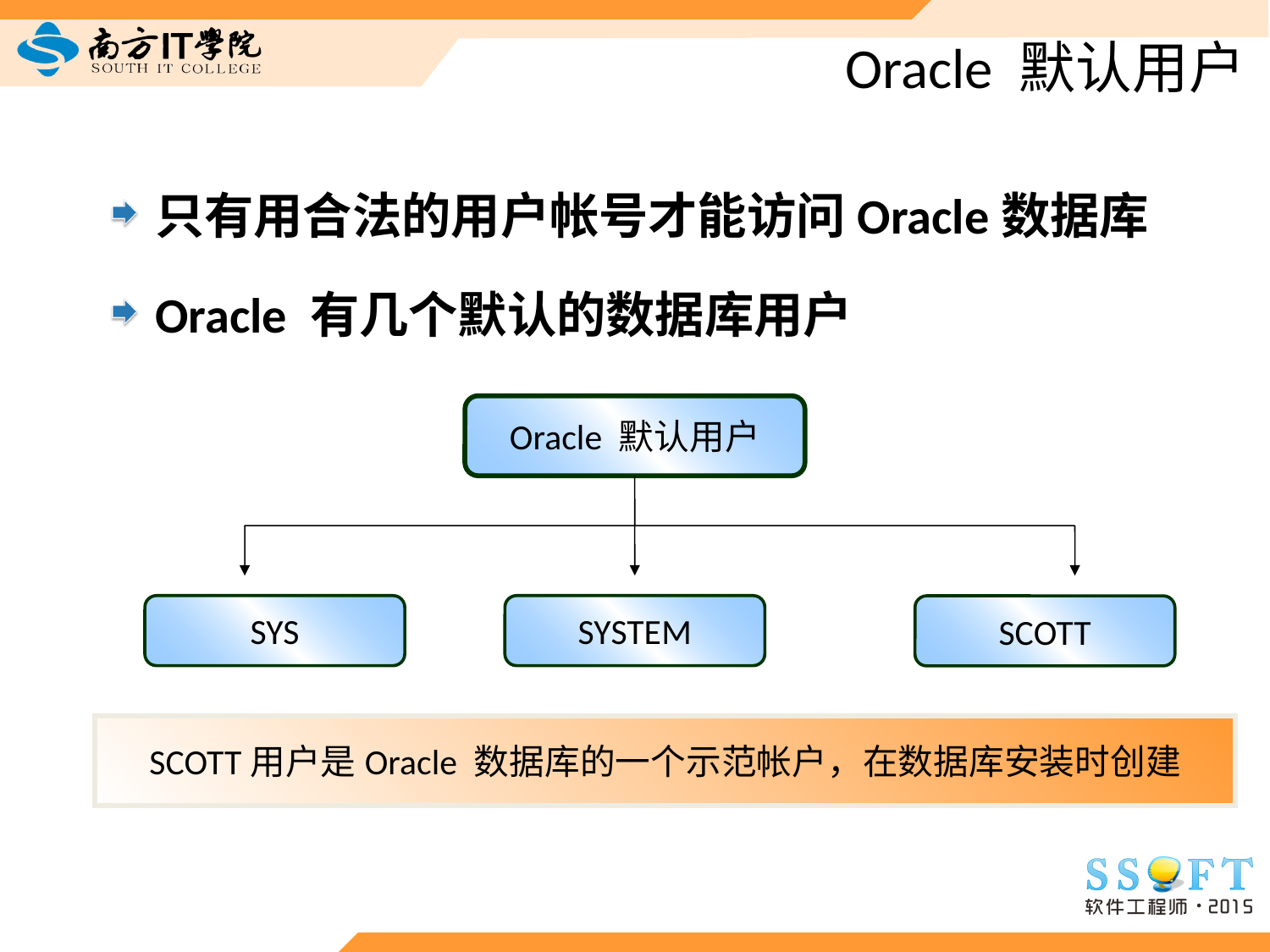

# Oracle 默认用户
只有用合法的用户帐号才能访问Oracle数据库
Oracle 有几个默认的数据库用户
Oracle 默认用户

SYS
SYSTEM
SCOTT
数据库中所有数据字典表和视图都存储在 SYS 模式中。SYS用户主要用来维护系统信息和管理实例。
SYSTEM 是默认的系统管理员，该用户拥有Oracle管理工具使用的内部表和视图。通常通过SYSTEM用户管理数据库用户、权限和存储等
SCOTT用户是Oracle 数据库的一个示范帐户，在数据库安装时创建